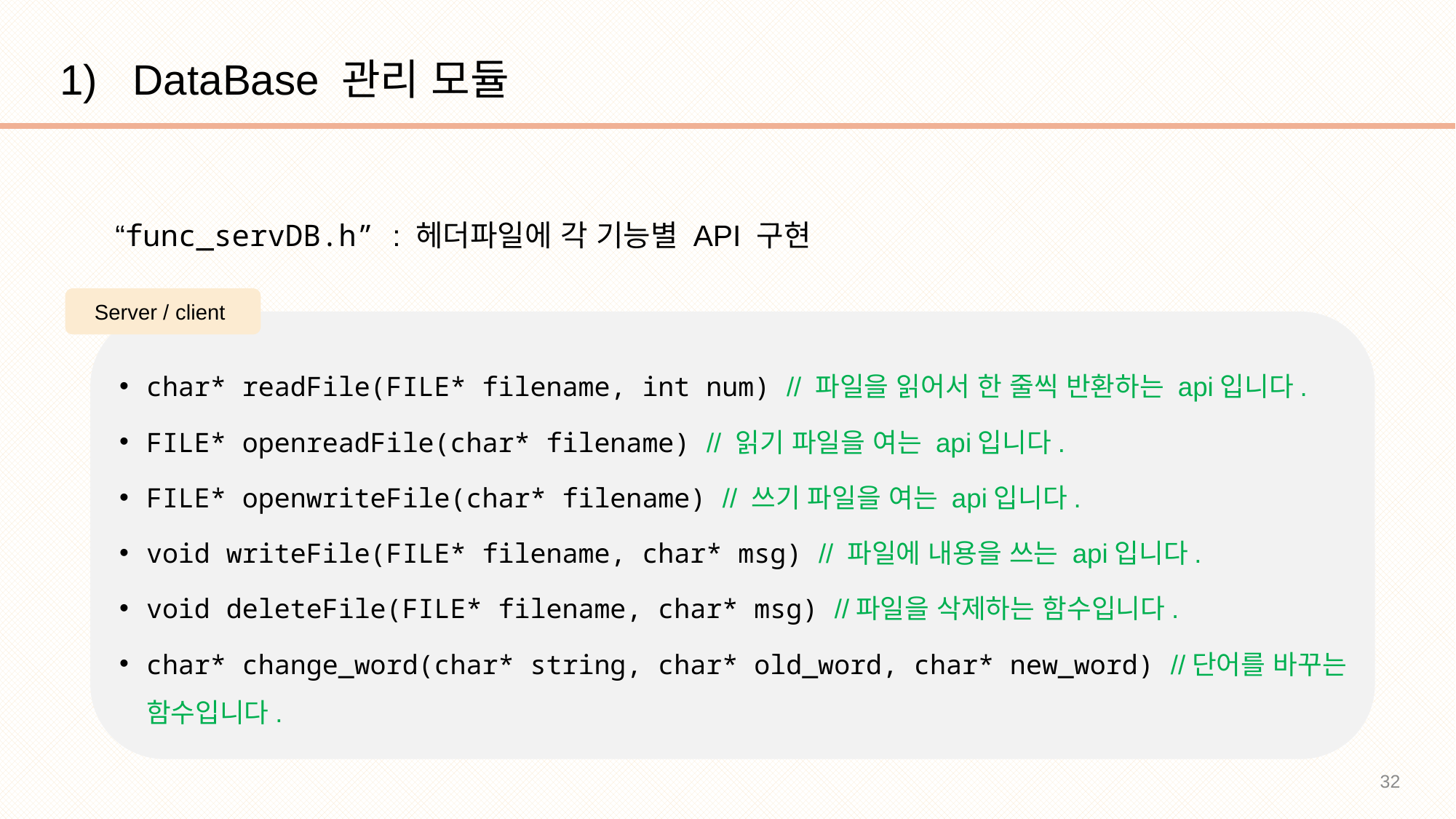

# DataBase 관리 모듈

      “func_servDB.h” : 헤더파일에 각 기능별 API 구현

char* readFile(FILE* filename, int num) // 파일을 읽어서 한 줄씩 반환하는 api입니다.
FILE* openreadFile(char* filename) // 읽기 파일을 여는 api입니다.
FILE* openwriteFile(char* filename) // 쓰기 파일을 여는 api입니다.
void writeFile(FILE* filename, char* msg) // 파일에 내용을 쓰는 api입니다.
void deleteFile(FILE* filename, char* msg) //파일을 삭제하는 함수입니다.
char* change_word(char* string, char* old_word, char* new_word) //단어를 바꾸는 함수입니다.
Server / client

32